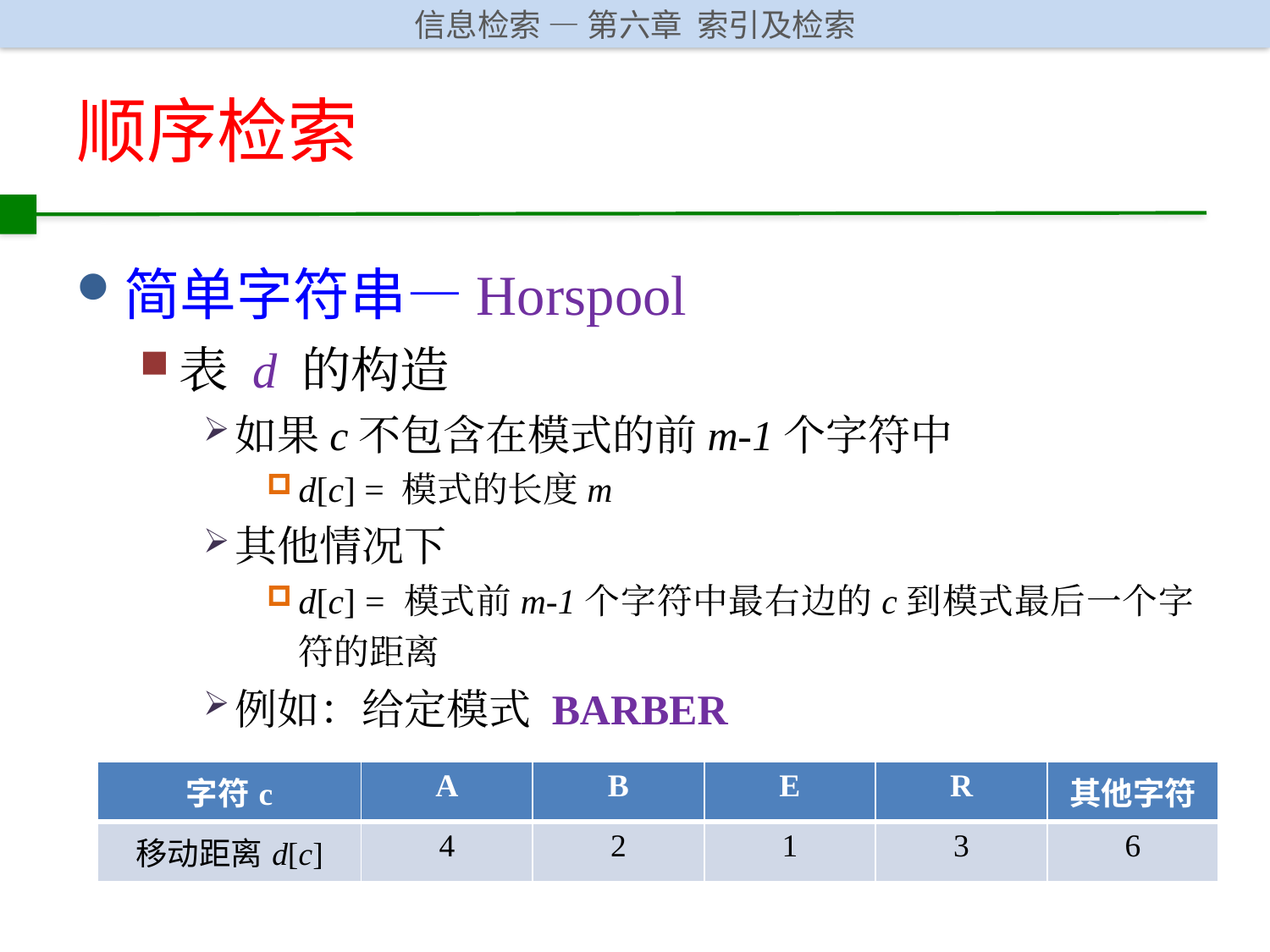

# 顺序检索
简单字符串—Horspool
表 d 的构造
如果c不包含在模式的前m-1个字符中
d[c] = 模式的长度m
其他情况下
d[c] = 模式前m-1个字符中最右边的c到模式最后一个字符的距离
例如：给定模式 BARBER

| 字符c | A | B | E | R | 其他字符 |
| --- | --- | --- | --- | --- | --- |
| 移动距离d[c] | 4 | 2 | 1 | 3 | 6 |